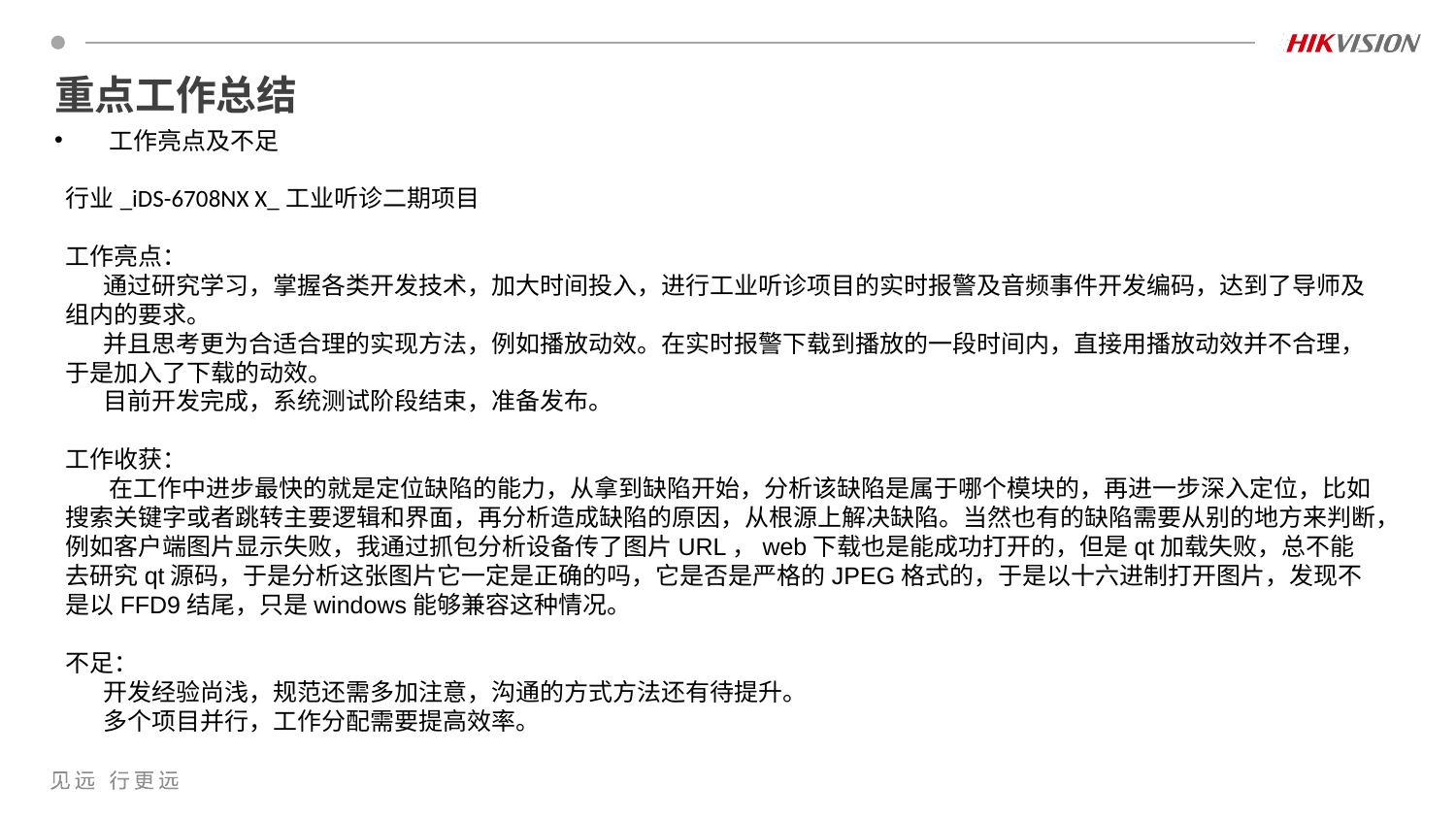

# 重点工作总结
工作亮点及不足
行业_iDS-6708NX X_工业听诊二期项目

工作亮点：
      通过研究学习，掌握各类开发技术，加大时间投入，进行工业听诊项目的实时报警及音频事件开发编码，达到了导师及组内的要求。
      并且思考更为合适合理的实现方法，例如播放动效。在实时报警下载到播放的一段时间内，直接用播放动效并不合理，于是加入了下载的动效。
      目前开发完成，系统测试阶段结束，准备发布。

工作收获：
       在工作中进步最快的就是定位缺陷的能力，从拿到缺陷开始，分析该缺陷是属于哪个模块的，再进一步深入定位，比如搜索关键字或者跳转主要逻辑和界面，再分析造成缺陷的原因，从根源上解决缺陷。当然也有的缺陷需要从别的地方来判断，例如客户端图片显示失败，我通过抓包分析设备传了图片URL，web下载也是能成功打开的，但是qt加载失败，总不能去研究qt源码，于是分析这张图片它一定是正确的吗，它是否是严格的JPEG格式的，于是以十六进制打开图片，发现不是以FFD9结尾，只是windows能够兼容这种情况。

不足：
      开发经验尚浅，规范还需多加注意，沟通的方式方法还有待提升。
      多个项目并行，工作分配需要提高效率。